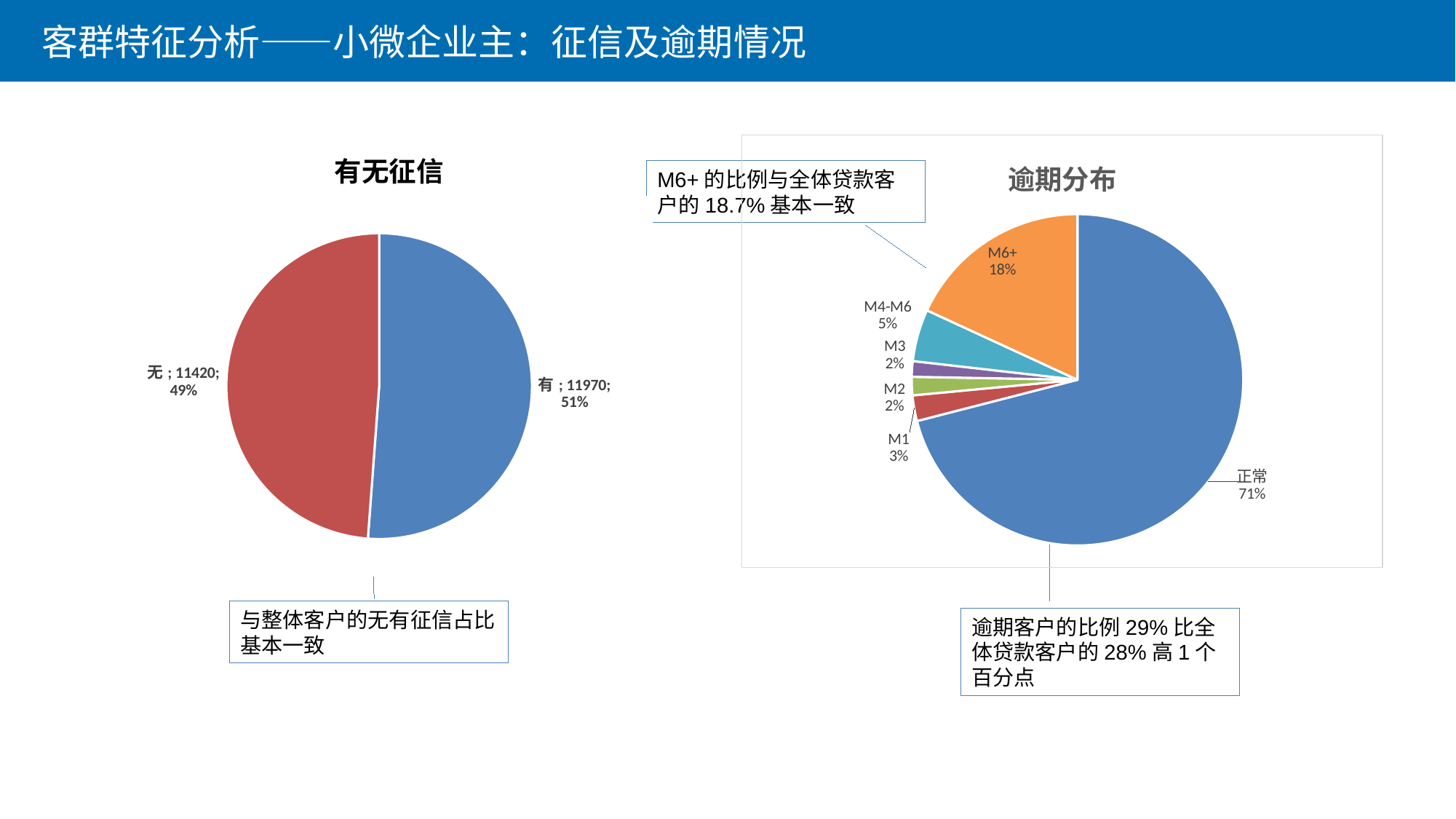

客群特征分析——小微企业主：征信及逾期情况

### Chart: 逾期分布

| Category |  |
|---|---|
| 正常 | 16626.0 |
| M1 | 586.0 |
| M2 | 420.0 |
| M3 | 355.0 |
| M4-M6 | 1189.0 |
| M6+ | 4243.0 |
有无征信
M6+的比例与全体贷款客户的18.7%基本一致

### Chart

| Category | 客户数 |
|---|---|
| 有 | 11970.0 |
| 无 | 11420.0 |
与整体客户的无有征信占比基本一致
逾期客户的比例29%比全体贷款客户的28%高1个百分点